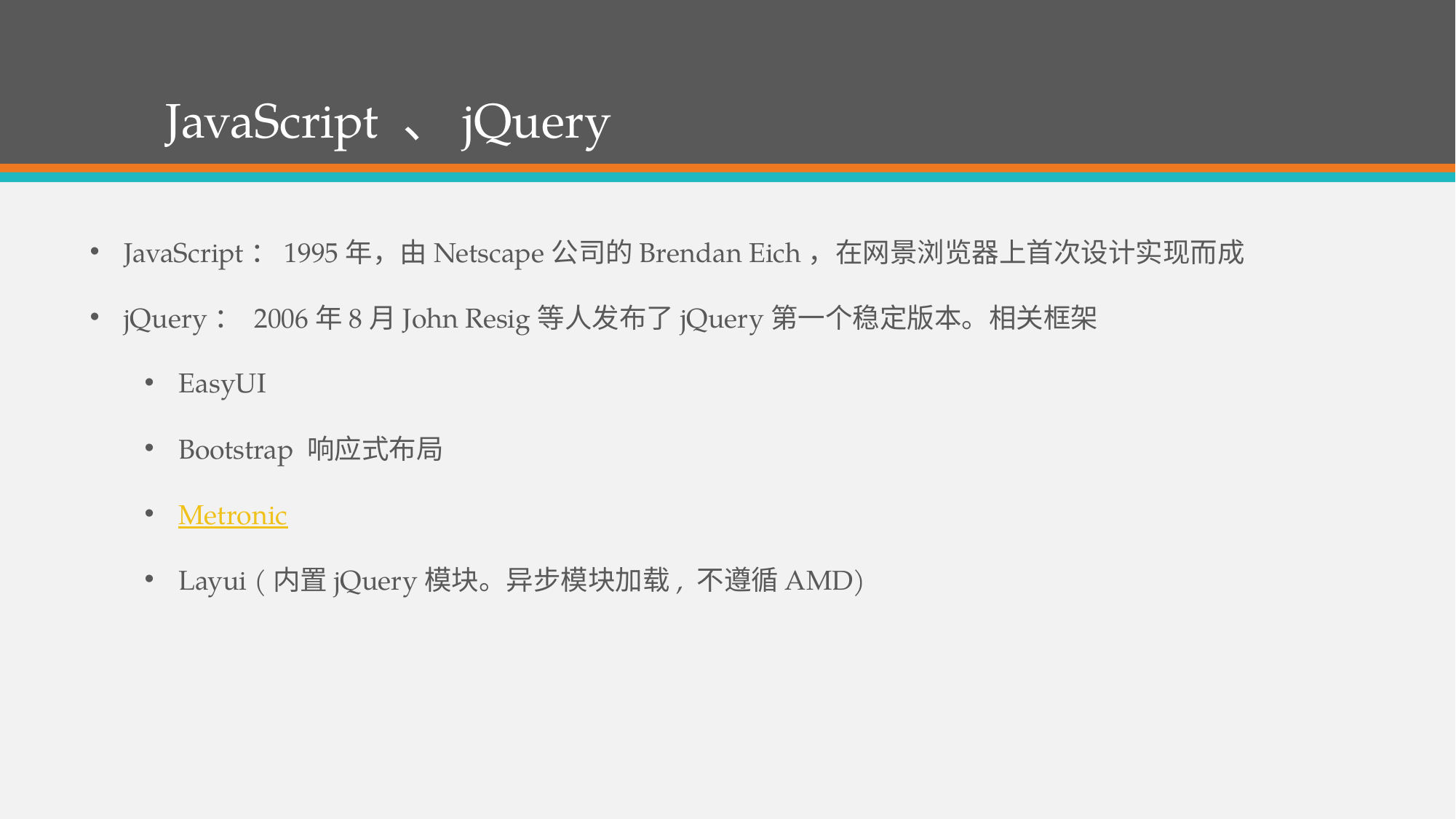

# JavaScript 、jQuery
JavaScript：1995年，由Netscape公司的Brendan Eich，在网景浏览器上首次设计实现而成

jQuery： 2006年8月John Resig等人发布了jQuery第一个稳定版本。相关框架

EasyUI

Bootstrap 响应式布局

Metronic

Layui (内置jQuery模块。异步模块加载, 不遵循AMD)